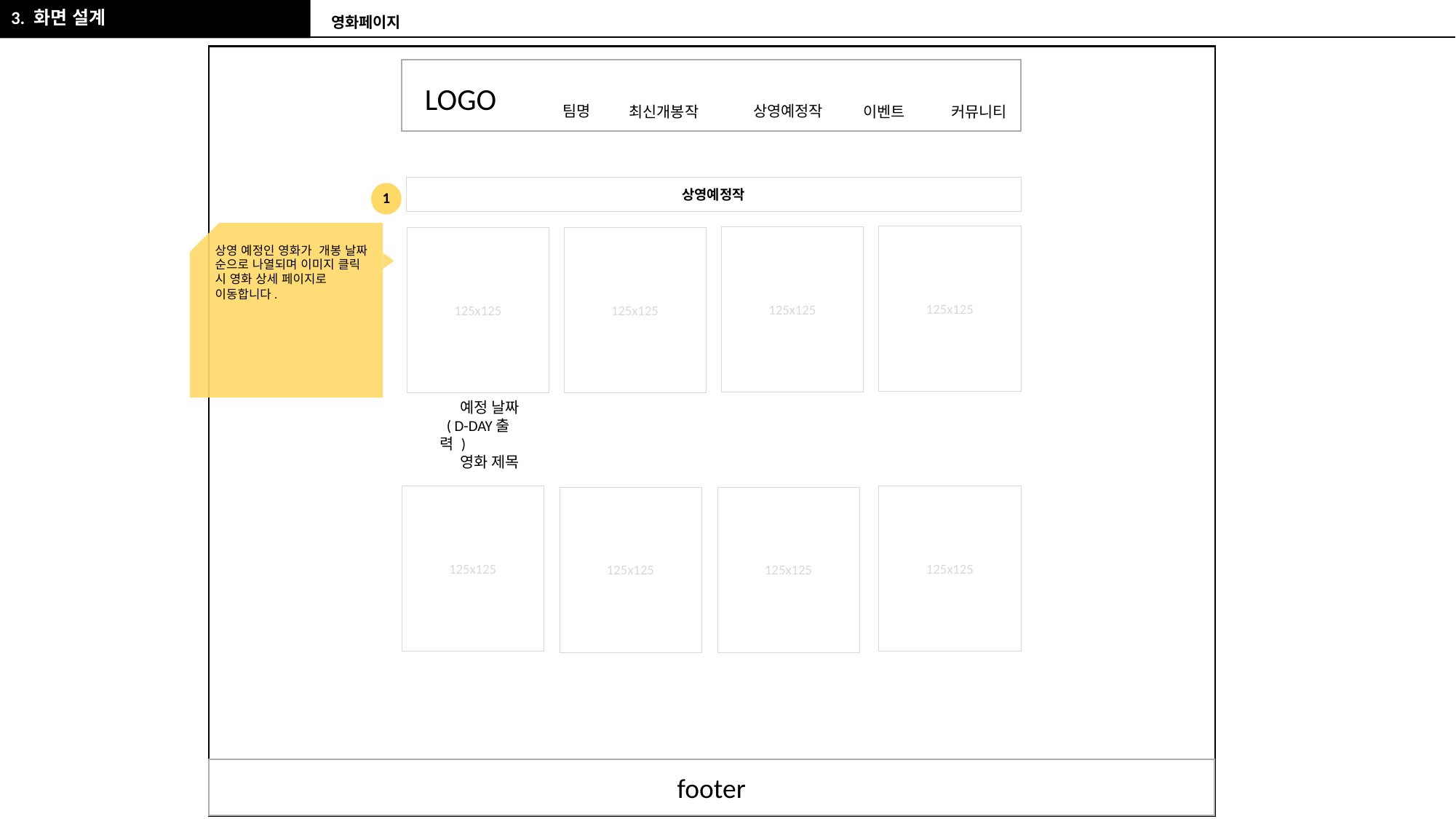

3. 화면 설계
영화페이지

LOGO
상영예정작
팀명
커뮤니티
최신개봉작
이벤트
상영예정작
1

상영 예정인 영화가  개봉 날짜 순으로 나열되며 이미지 클릭 시 영화 상세 페이지로 이동합니다.

125x125
125x125
125x125
125x125
    예정 날짜
  ( D-DAY출력 )
    영화 제목
125x125
125x125
125x125
125x125
footer